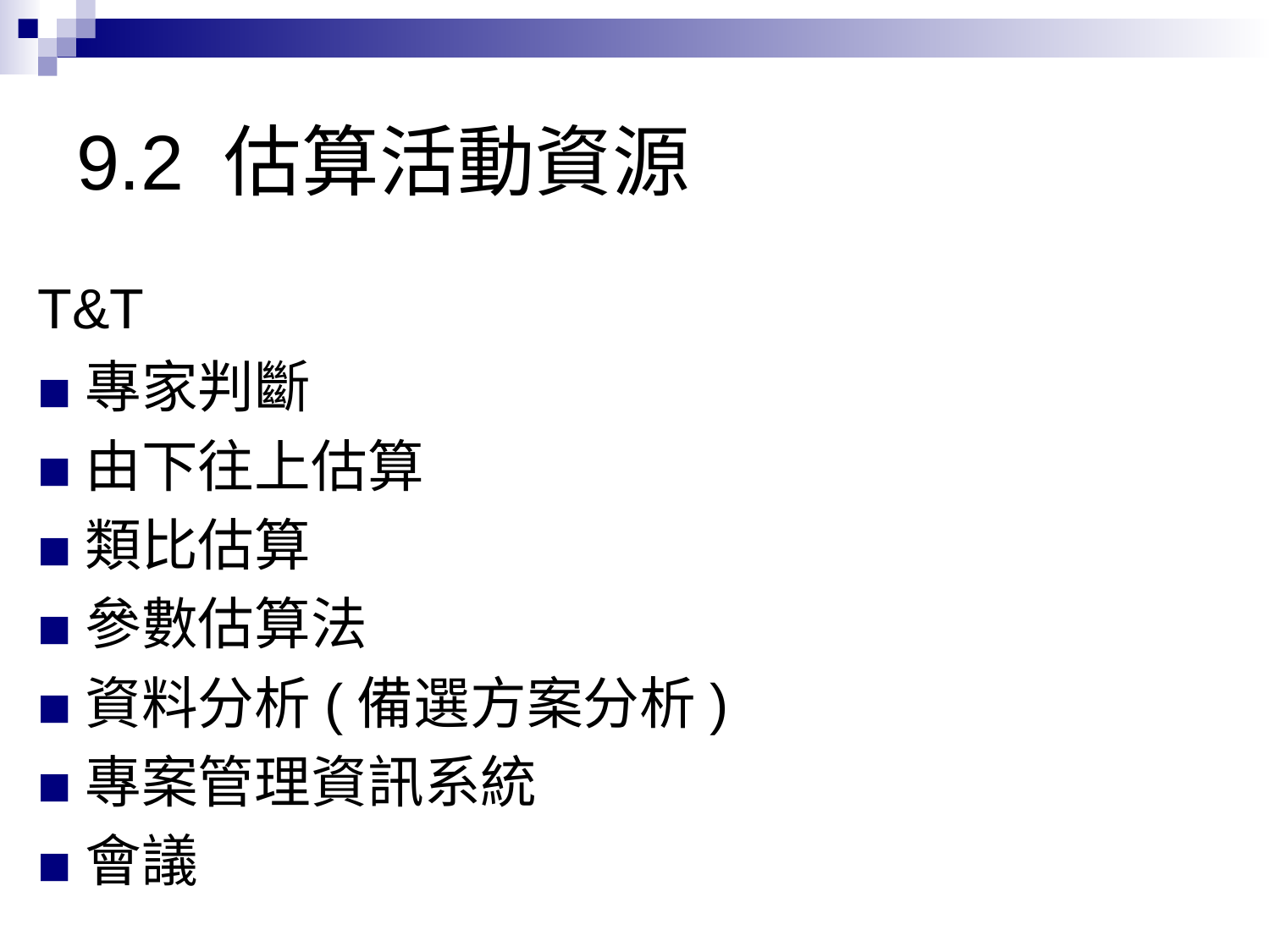

# 9.2 估算活動資源
T&T
專家判斷
由下往上估算
類比估算
參數估算法
資料分析(備選方案分析)
專案管理資訊系統
會議